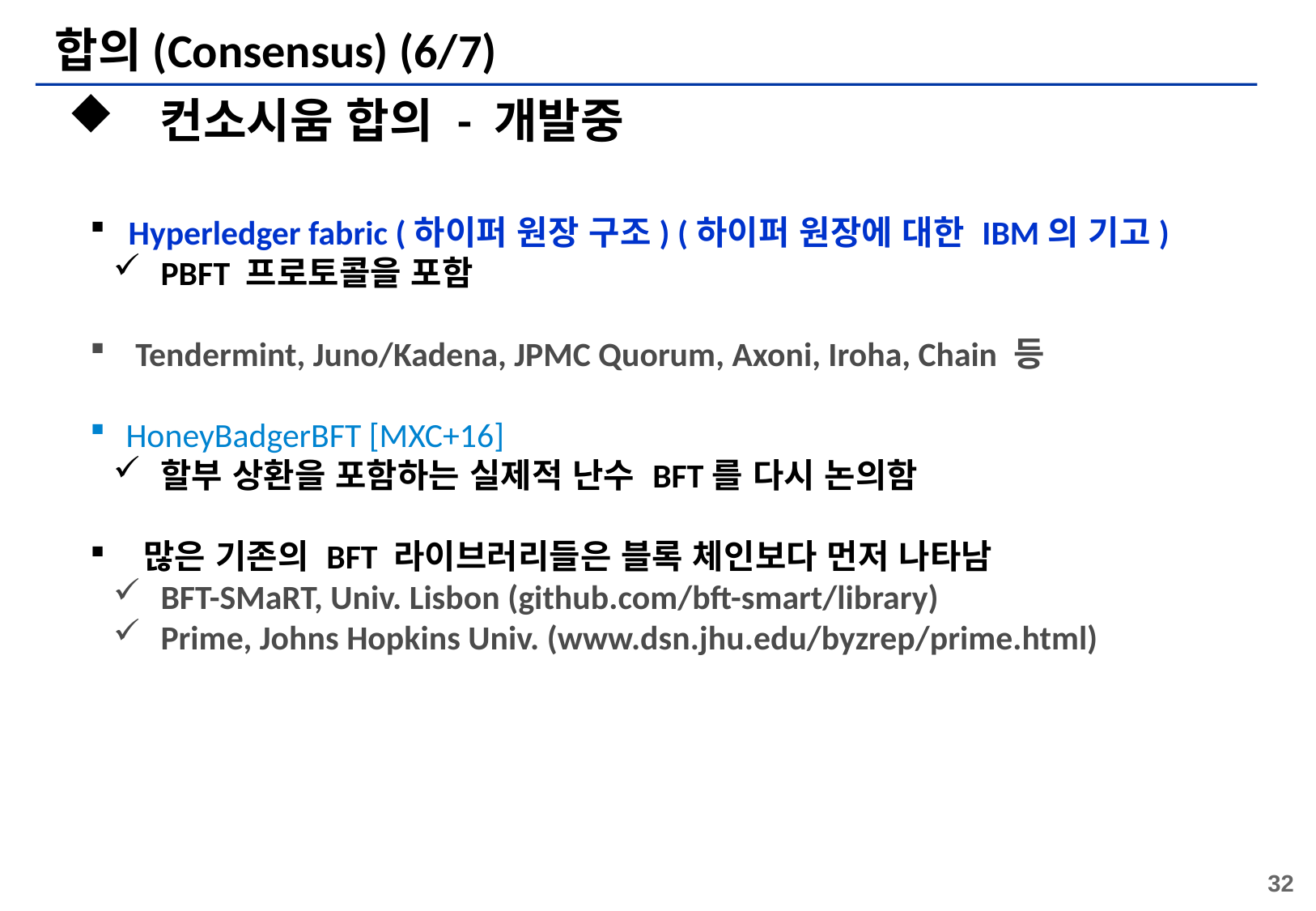

# 합의(Consensus) (6/7)
 컨소시움 합의 - 개발중

  Hyperledger fabric (하이퍼 원장 구조) (하이퍼 원장에 대한 IBM의 기고)
PBFT 프로토콜을 포함

Tendermint, Juno/Kadena, JPMC Quorum, Axoni, Iroha, Chain 등

HoneyBadgerBFT [MXC+16]
할부 상환을 포함하는 실제적 난수 BFT를 다시 논의함

 많은 기존의 BFT 라이브러리들은 블록 체인보다 먼저 나타남
BFT-SMaRT, Univ. Lisbon (github.com/bft-smart/library)
Prime, Johns Hopkins Univ. (www.dsn.jhu.edu/byzrep/prime.html)